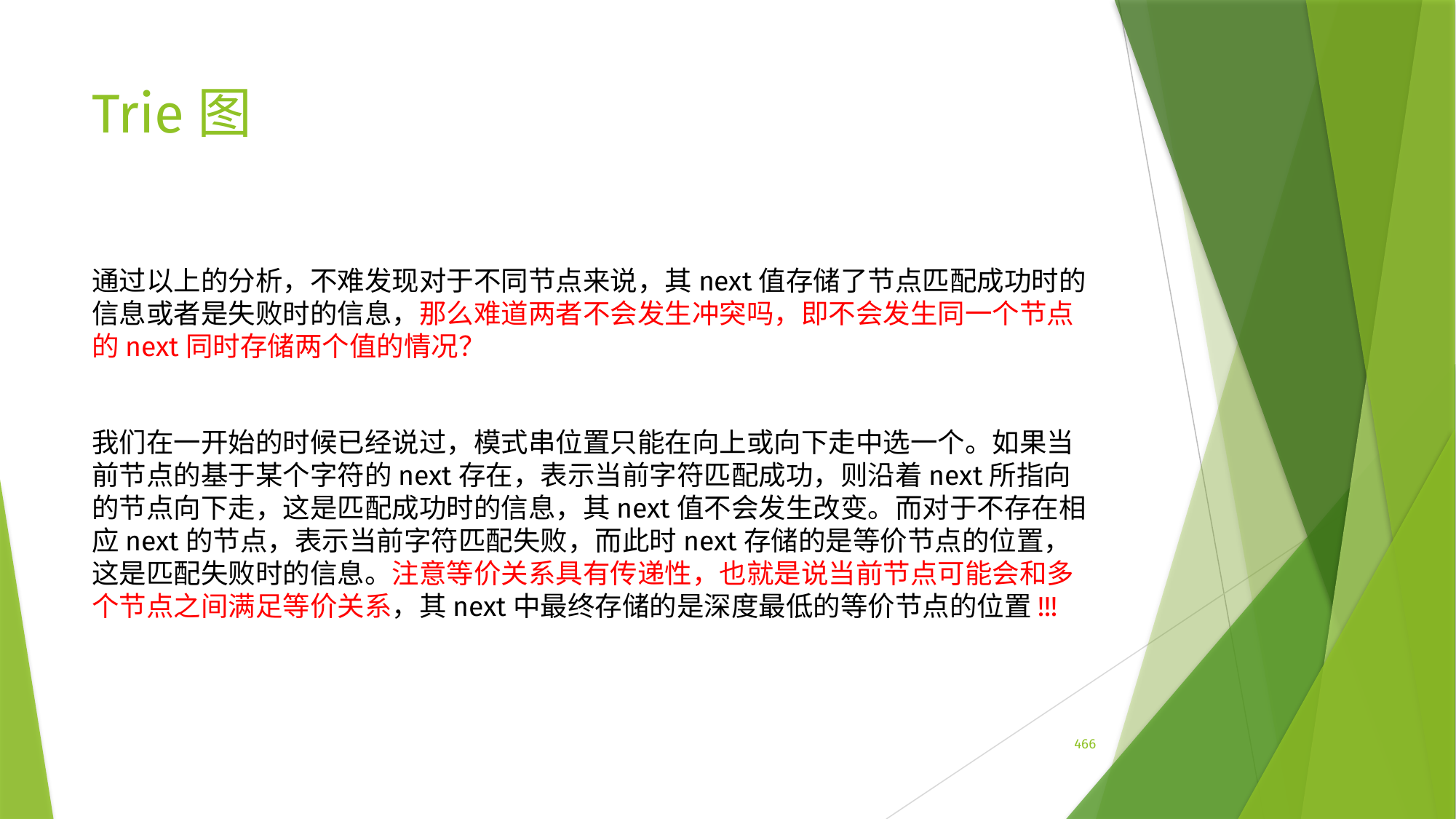

# Trie图
通过以上的分析，不难发现对于不同节点来说，其next值存储了节点匹配成功时的信息或者是失败时的信息，那么难道两者不会发生冲突吗，即不会发生同一个节点的next同时存储两个值的情况？

我们在一开始的时候已经说过，模式串位置只能在向上或向下走中选一个。如果当前节点的基于某个字符的next存在，表示当前字符匹配成功，则沿着next所指向的节点向下走，这是匹配成功时的信息，其next值不会发生改变。而对于不存在相应next的节点，表示当前字符匹配失败，而此时next存储的是等价节点的位置，这是匹配失败时的信息。注意等价关系具有传递性，也就是说当前节点可能会和多个节点之间满足等价关系，其next中最终存储的是深度最低的等价节点的位置!!!
466